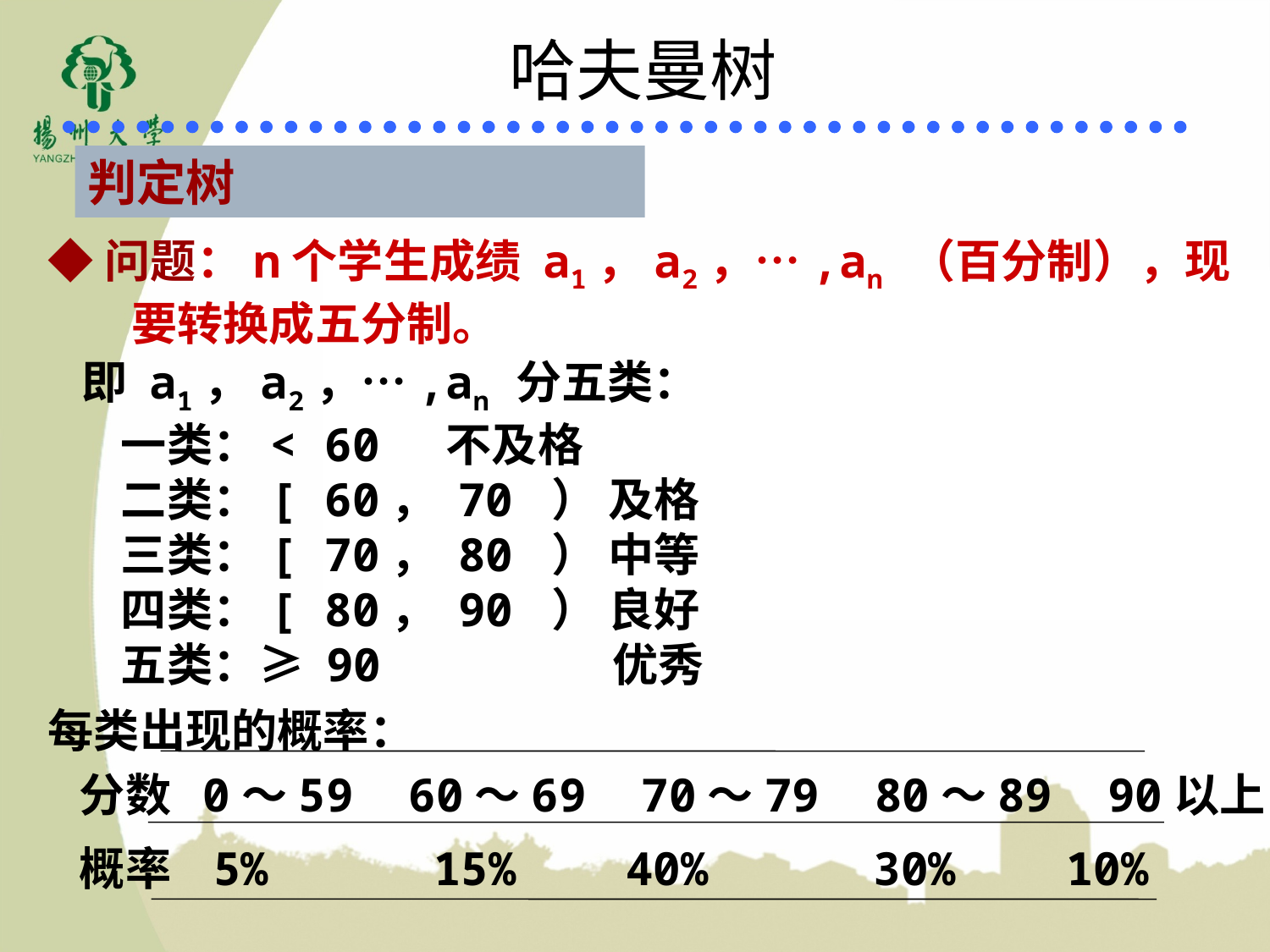

哈夫曼树

判定树
◆问题：n个学生成绩 a1，a2，…,an （百分制），现
       要转换成五分制。
  即 a1，a2，…,an 分五类：
      一类：< 60  不及格
      二类：[ 60， 70 ） 及格
      三类：[ 70， 80 ） 中等
      四类：[ 80， 90 ） 良好
      五类：≥ 90        优秀
每类出现的概率：
  分数  0～59  60～69  70～79  80～89  90以上
  概率   5%      15%    40%      30%    10%